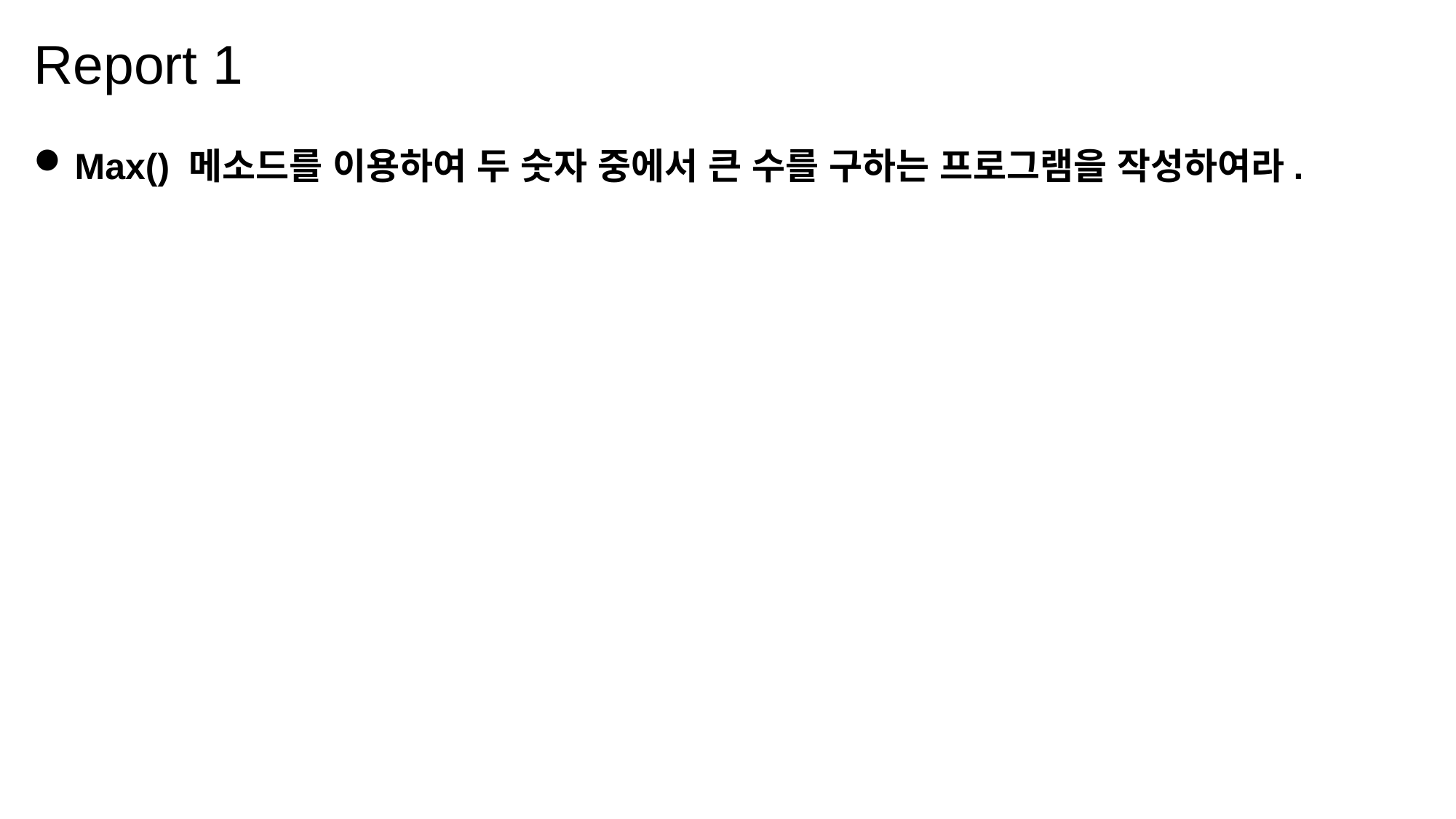

Report 1
Max() 메소드를 이용하여 두 숫자 중에서 큰 수를 구하는 프로그램을 작성하여라.